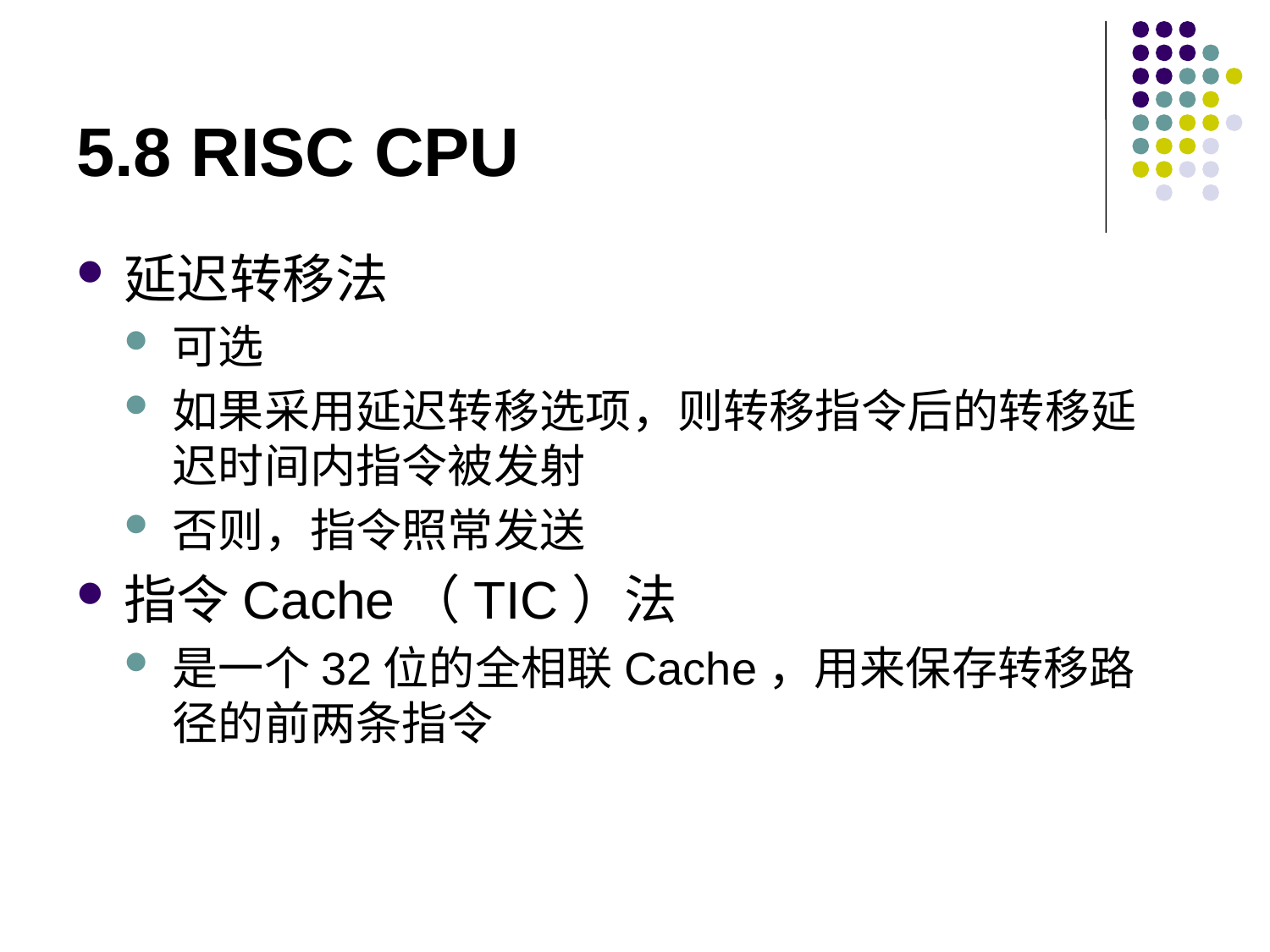

# 5.8 RISC CPU
延迟转移法
可选
如果采用延迟转移选项，则转移指令后的转移延迟时间内指令被发射
否则，指令照常发送
指令Cache（TIC）法
是一个32位的全相联Cache，用来保存转移路径的前两条指令
34